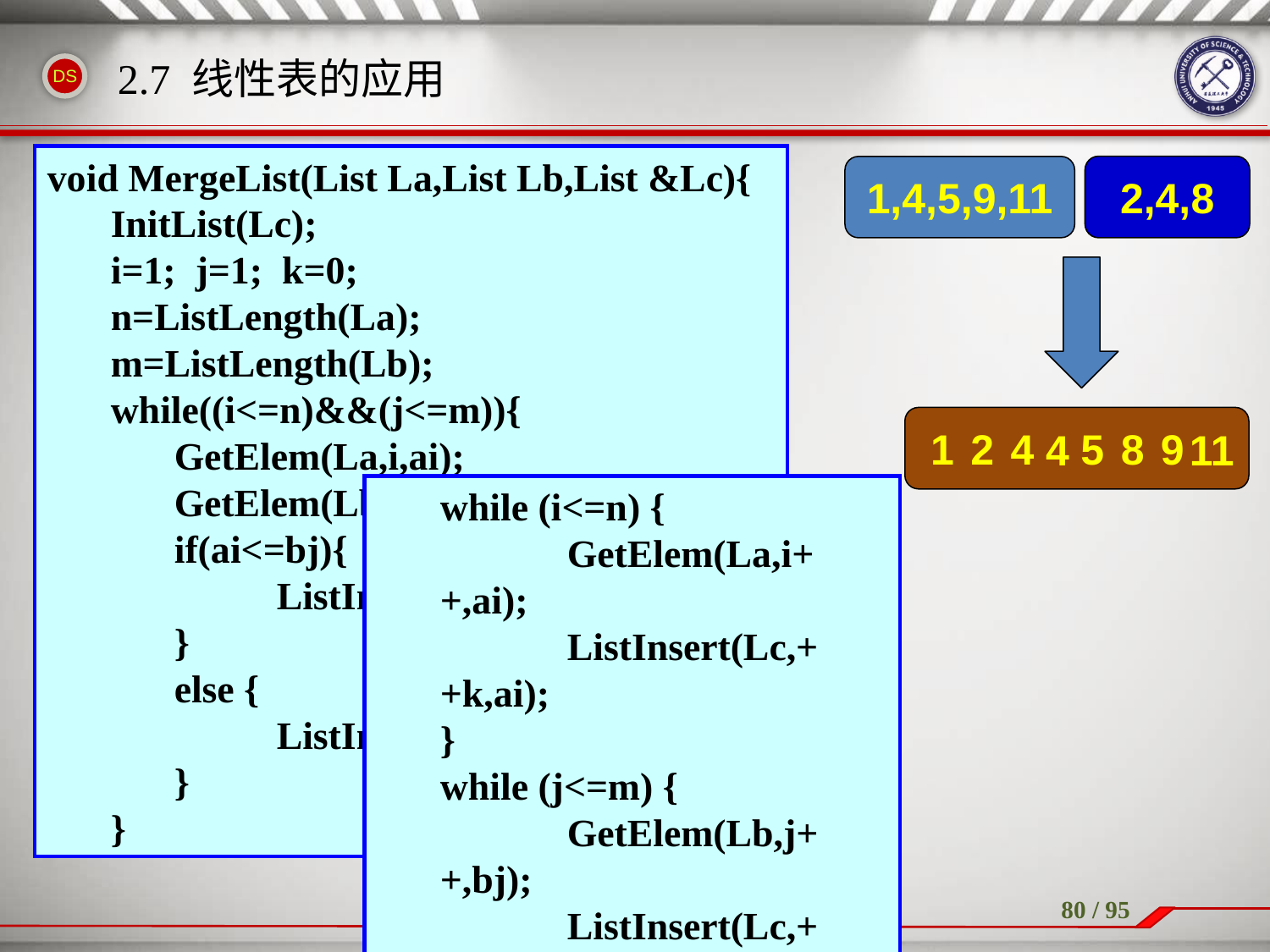

# 2.7 线性表的应用

void MergeList(List La,List Lb,List &Lc){
InitList(Lc);
i=1;  j=1;  k=0;
n=ListLength(La);
m=ListLength(Lb);
while((i<=n)&&(j<=m)){
GetElem(La,i,ai);
GetElem(Lb,j,bj);
if(ai<=bj){
	    ListInsert(Lc,++k,ai);  ++i;
}
else {
	    ListInsert(Lc,++k,bj);  ++j;
}
}
2,4,8
1,4,5,9,11

1
2
4
5
8
9
4
11
while (i<=n) {
	GetElem(La,i++,ai);
	ListInsert(Lc,++k,ai);
}
while (j<=m) {
	GetElem(Lb,j++,bj);
 	ListInsert(Lc,++k,bj);
}
}